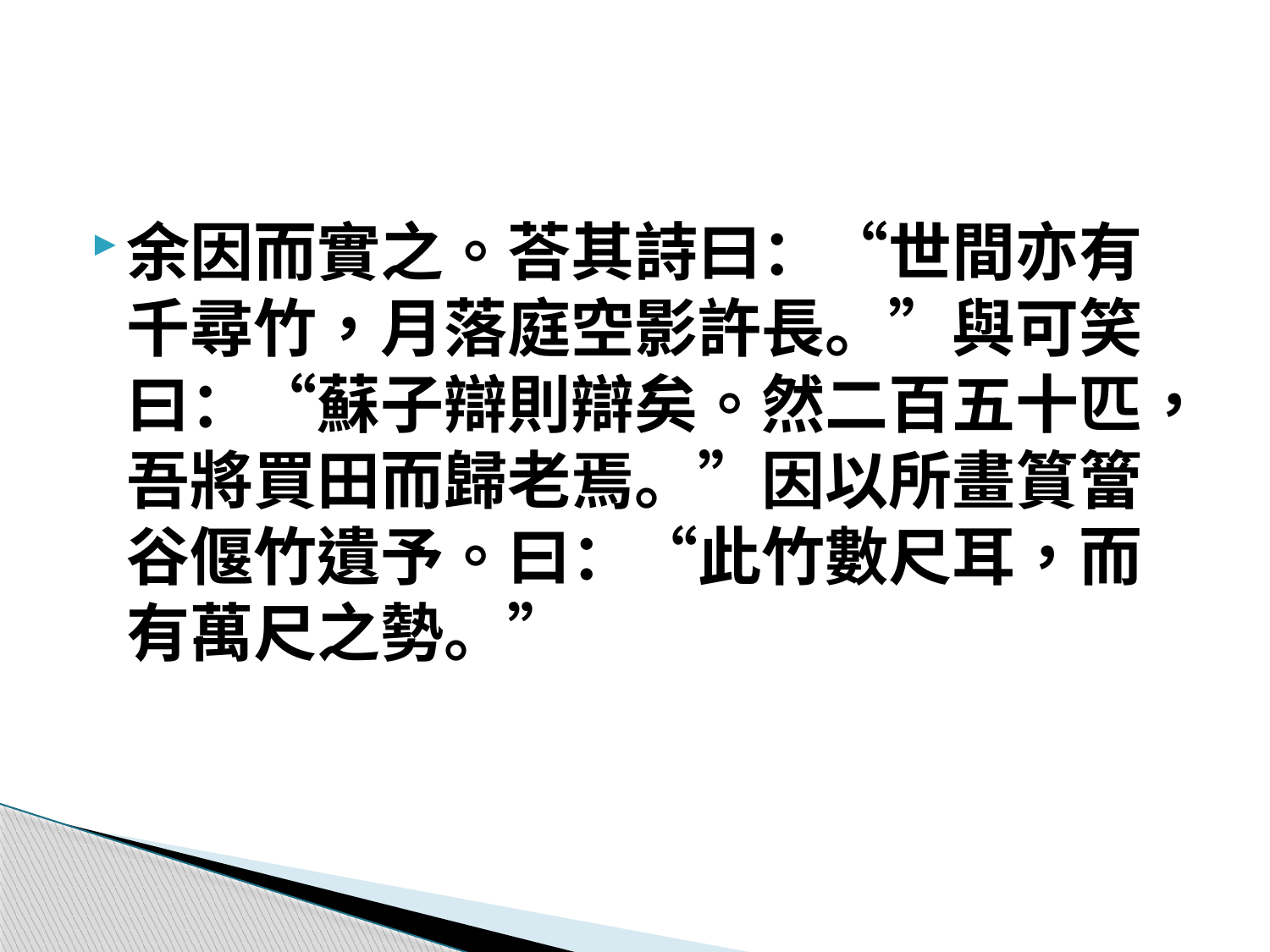

#
余因而實之。荅其詩曰：“世間亦有千尋竹，月落庭空影許長。”與可笑曰：“蘇子辯則辯矣。然二百五十匹，吾將買田而歸老焉。”因以所畫篔簹谷偃竹遺予。曰：“此竹數尺耳，而有萬尺之勢。”